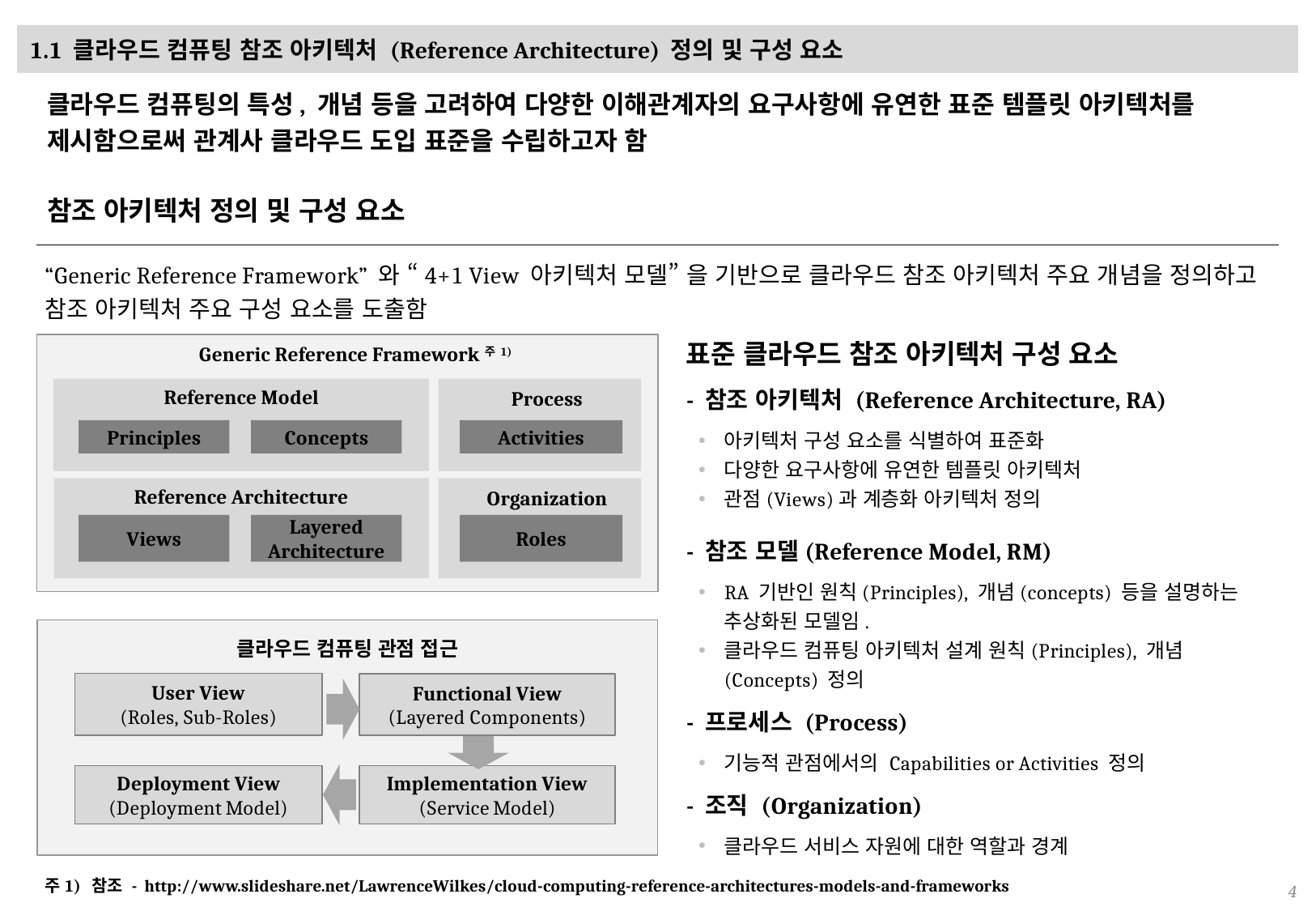

# 1.1 클라우드 컴퓨팅 참조 아키텍처 (Reference Architecture) 정의 및 구성 요소
클라우드 컴퓨팅의 특성, 개념 등을 고려하여 다양한 이해관계자의 요구사항에 유연한 표준 템플릿 아키텍처를 제시함으로써 관계사 클라우드 도입 표준을 수립하고자 함
참조 아키텍처 정의 및 구성 요소
“Generic Reference Framework” 와 “4+1 View 아키텍처 모델” 을 기반으로 클라우드 참조 아키텍처 주요 개념을 정의하고 참조 아키텍처 주요 구성 요소를 도출함
표준 클라우드 참조 아키텍처 구성 요소
- 참조 아키텍처 (Reference Architecture, RA)
아키텍처 구성 요소를 식별하여 표준화
다양한 요구사항에 유연한 템플릿 아키텍처
관점(Views)과 계층화 아키텍처 정의
- 참조 모델(Reference Model, RM)
RA 기반인 원칙(Principles), 개념(concepts) 등을 설명하는 추상화된 모델임.
클라우드 컴퓨팅 아키텍처 설계 원칙(Principles), 개념 (Concepts) 정의
- 프로세스 (Process)
기능적 관점에서의 Capabilities or Activities 정의
- 조직 (Organization)
클라우드 서비스 자원에 대한 역할과 경계

Generic Reference Framework주1)
Reference Model

Process
Principles
Concepts
Activities

Reference Architecture
Organization

Views
Layered
Architecture
Roles

클라우드 컴퓨팅 관점 접근
User View
(Roles, Sub-Roles)
Functional View
(Layered Components)
Deployment View
(Deployment Model)
Implementation View
(Service Model)

주1)  참조 -  http://www.slideshare.net/LawrenceWilkes/cloud-computing-reference-architectures-models-and-frameworks